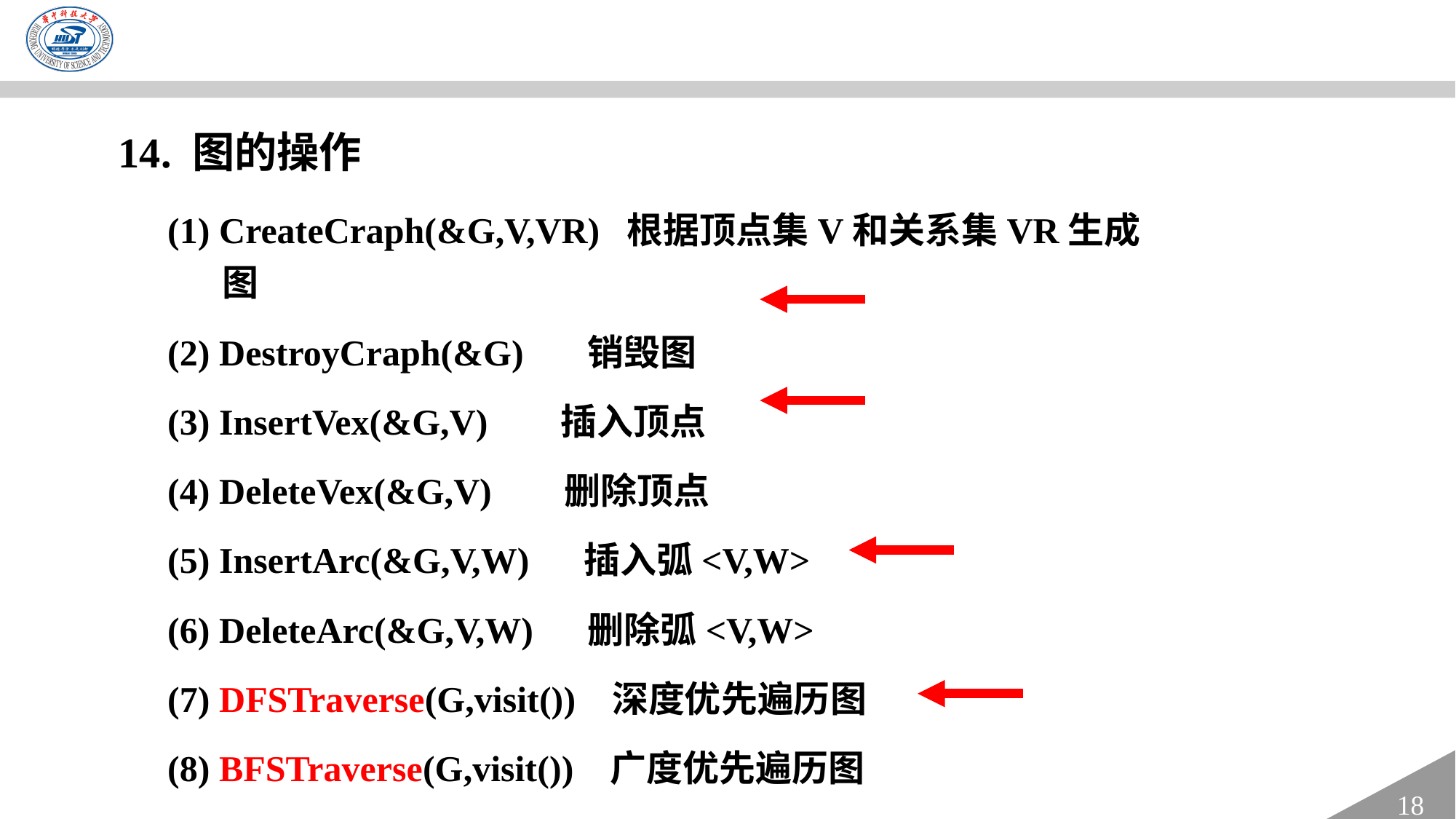

14. 图的操作

(1) CreateCraph(&G,V,VR)  根据顶点集V和关系集VR生成图
(2) DestroyCraph(&G)      销毁图
(3) InsertVex(&G,V)       插入顶点
(4) DeleteVex(&G,V)       删除顶点
(5) InsertArc(&G,V,W)     插入弧<V,W>
(6) DeleteArc(&G,V,W)     删除弧<V,W>
(7) DFSTraverse(G,visit())   深度优先遍历图
(8) BFSTraverse(G,visit())   广度优先遍历图
    ......